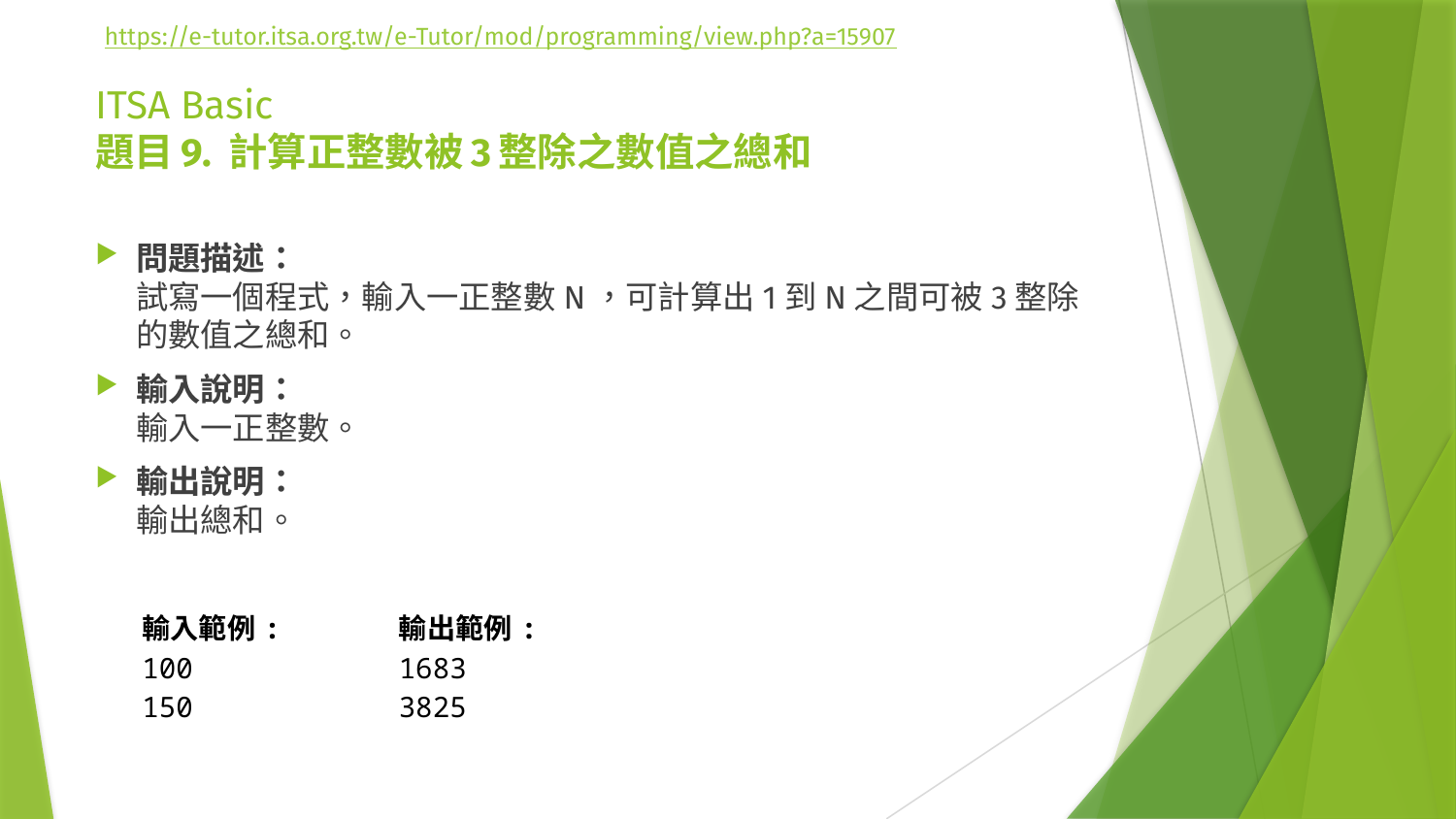

https://e-tutor.itsa.org.tw/e-Tutor/mod/programming/view.php?a=15907
# ITSA Basic 題目9. 計算正整數被3整除之數值之總和
問題描述：
試寫一個程式，輸入一正整數N，可計算出1到N之間可被3整除的數值之總和。
輸入說明：
輸入一正整數。
輸出說明：
輸出總和。

| 輸入範例: | 輸出範例: |
| --- | --- |
| 100 150 | 1683 3825 |